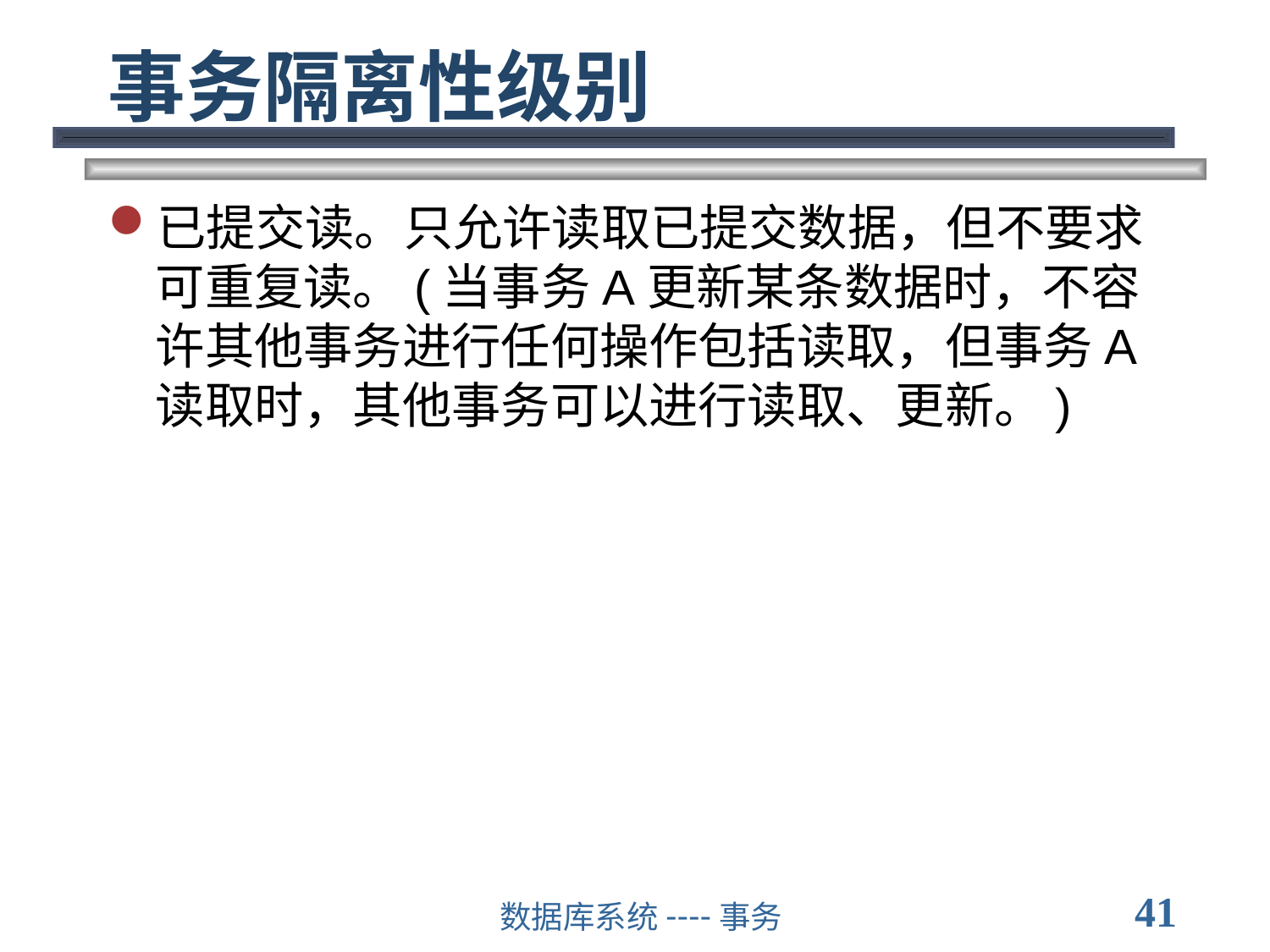

# 事务隔离性级别
已提交读。只允许读取已提交数据，但不要求可重复读。(当事务A更新某条数据时，不容许其他事务进行任何操作包括读取，但事务A读取时，其他事务可以进行读取、更新。)

41
数据库系统----事务